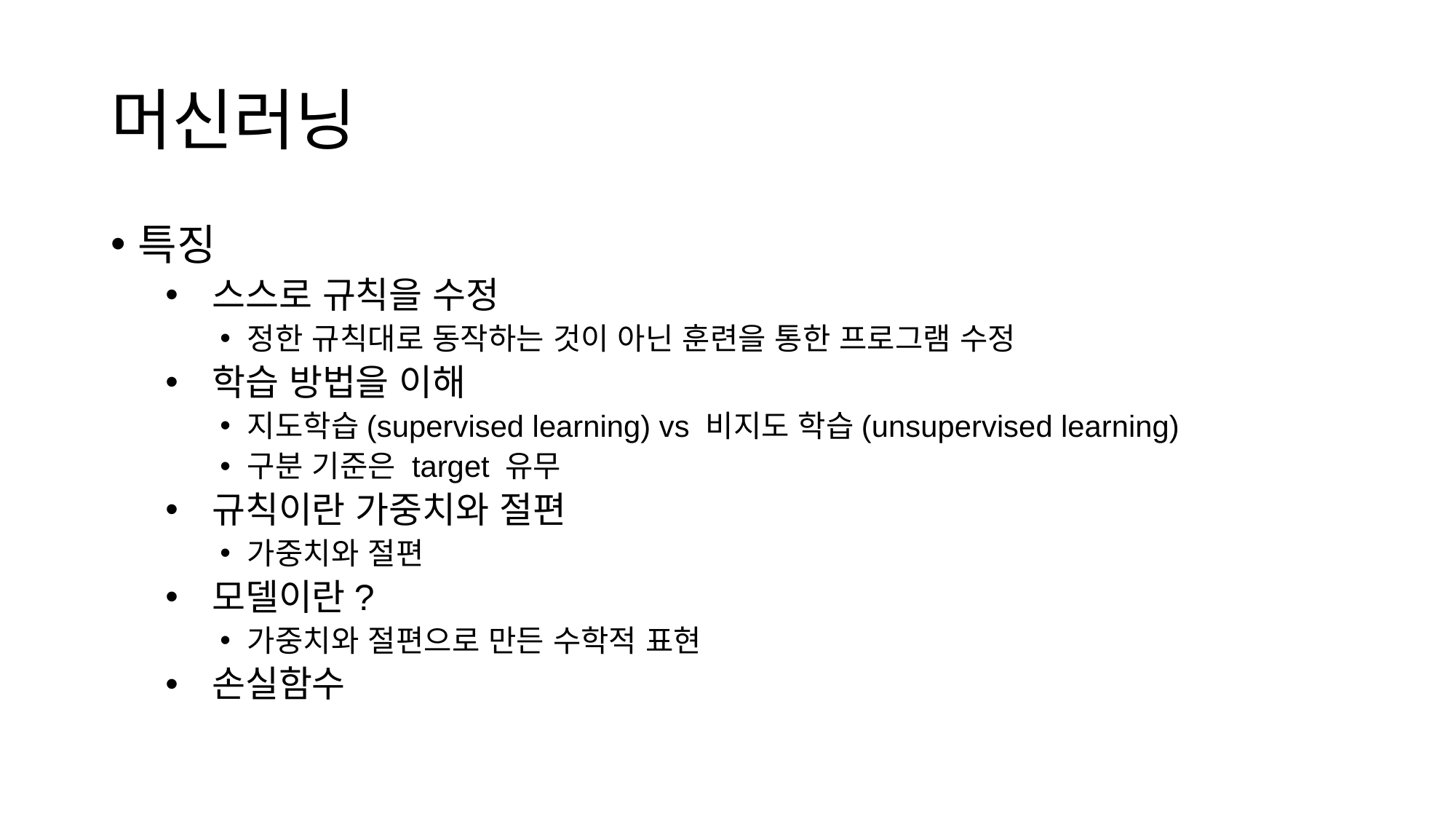

# 머신러닝
특징
 스스로 규칙을 수정
정한 규칙대로 동작하는 것이 아닌 훈련을 통한 프로그램 수정
 학습 방법을 이해
지도학습(supervised learning) vs 비지도 학습(unsupervised learning)
구분 기준은 target 유무
 규칙이란 가중치와 절편
가중치와 절편
 모델이란?
가중치와 절편으로 만든 수학적 표현
 손실함수